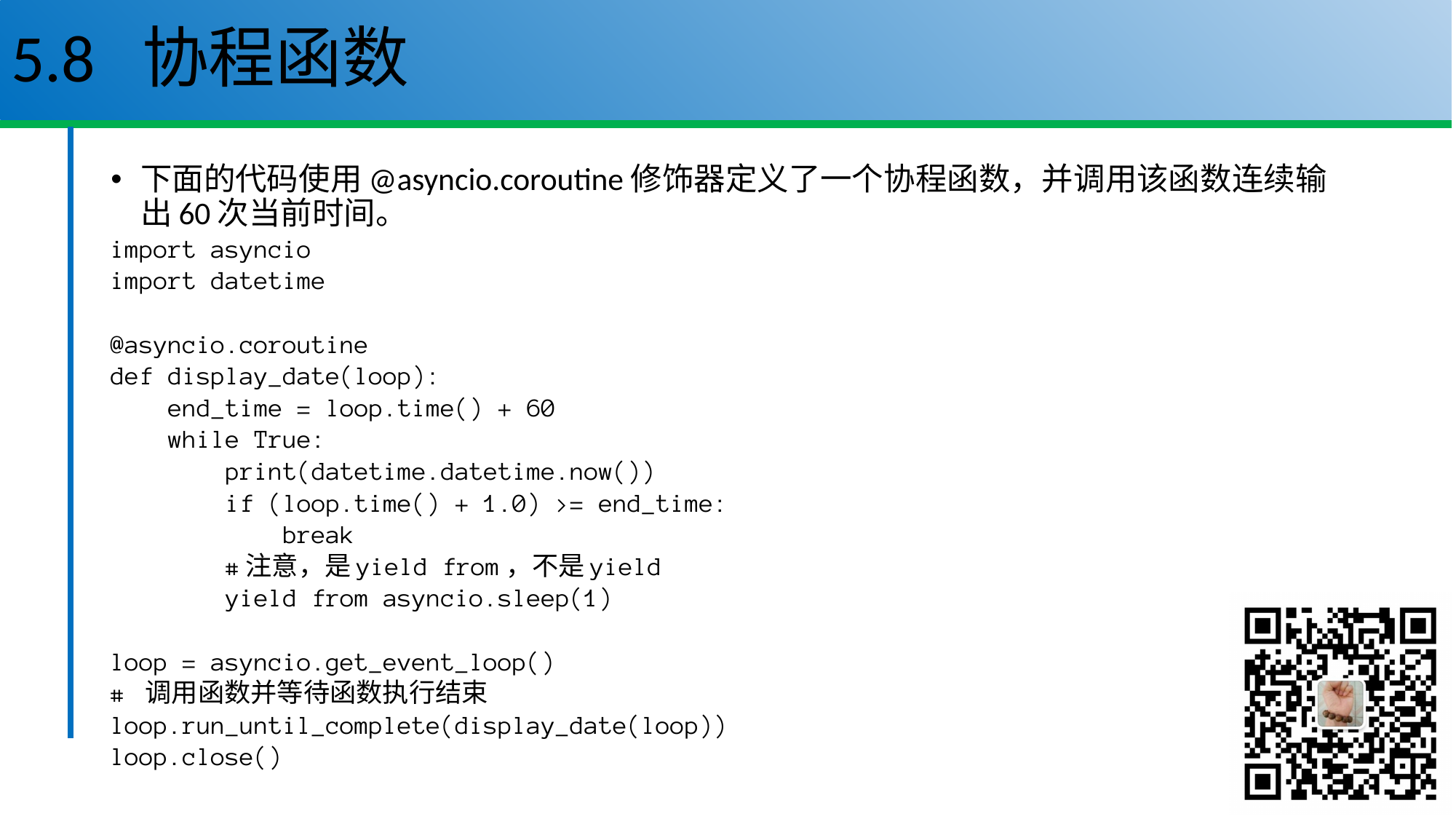

# 5.8  协程函数
下面的代码使用@asyncio.coroutine修饰器定义了一个协程函数，并调用该函数连续输出60次当前时间。
import asyncio
import datetime

@asyncio.coroutine
def display_date(loop):
    end_time = loop.time() + 60
    while True:
        print(datetime.datetime.now())
        if (loop.time() + 1.0) >= end_time:
            break
        #注意，是yield from，不是yield
        yield from asyncio.sleep(1)

loop = asyncio.get_event_loop()
# 调用函数并等待函数执行结束
loop.run_until_complete(display_date(loop))
loop.close()
79